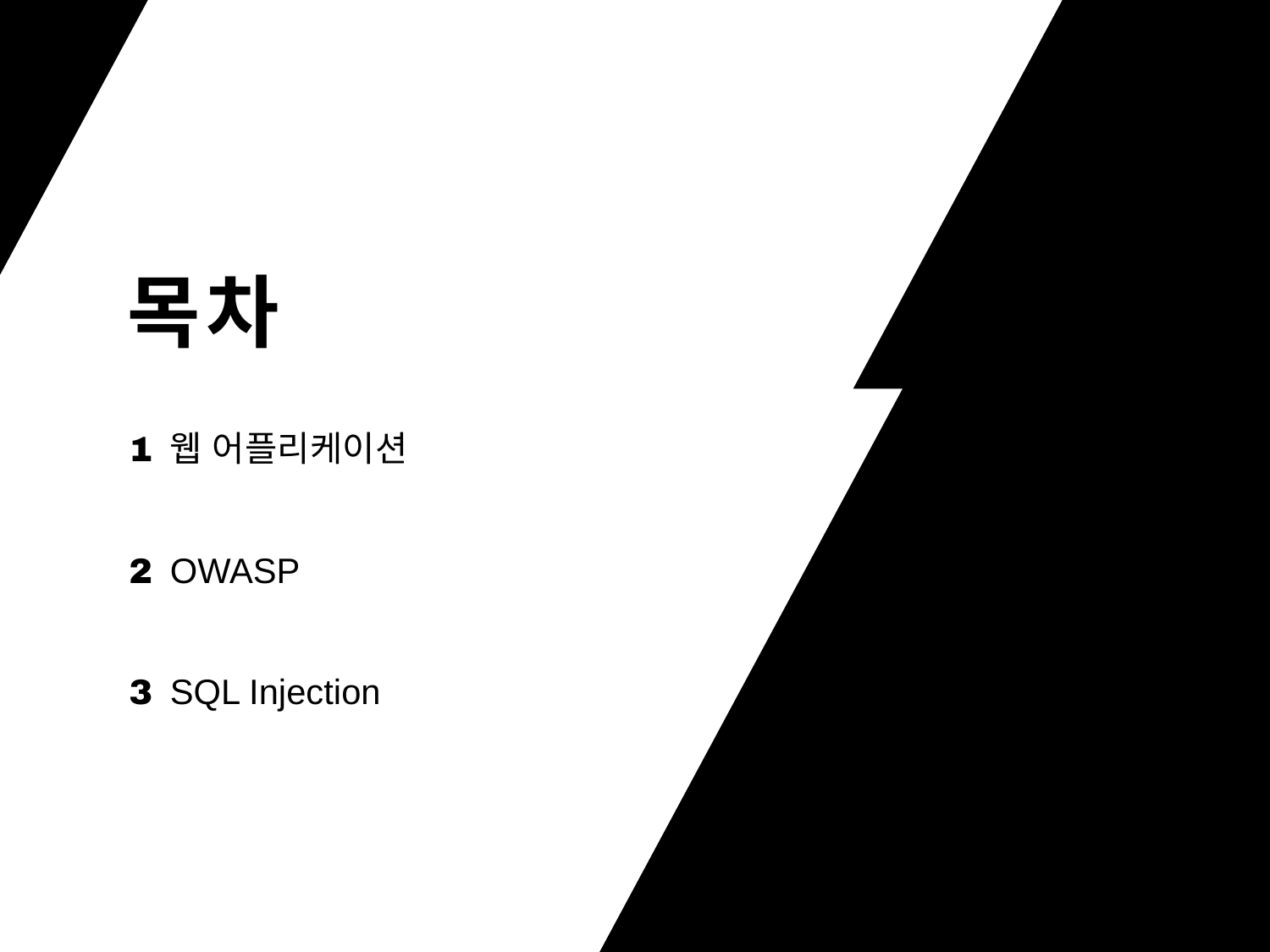

목차
1
웹 어플리케이션
OWASP
2
SQL Injection
3